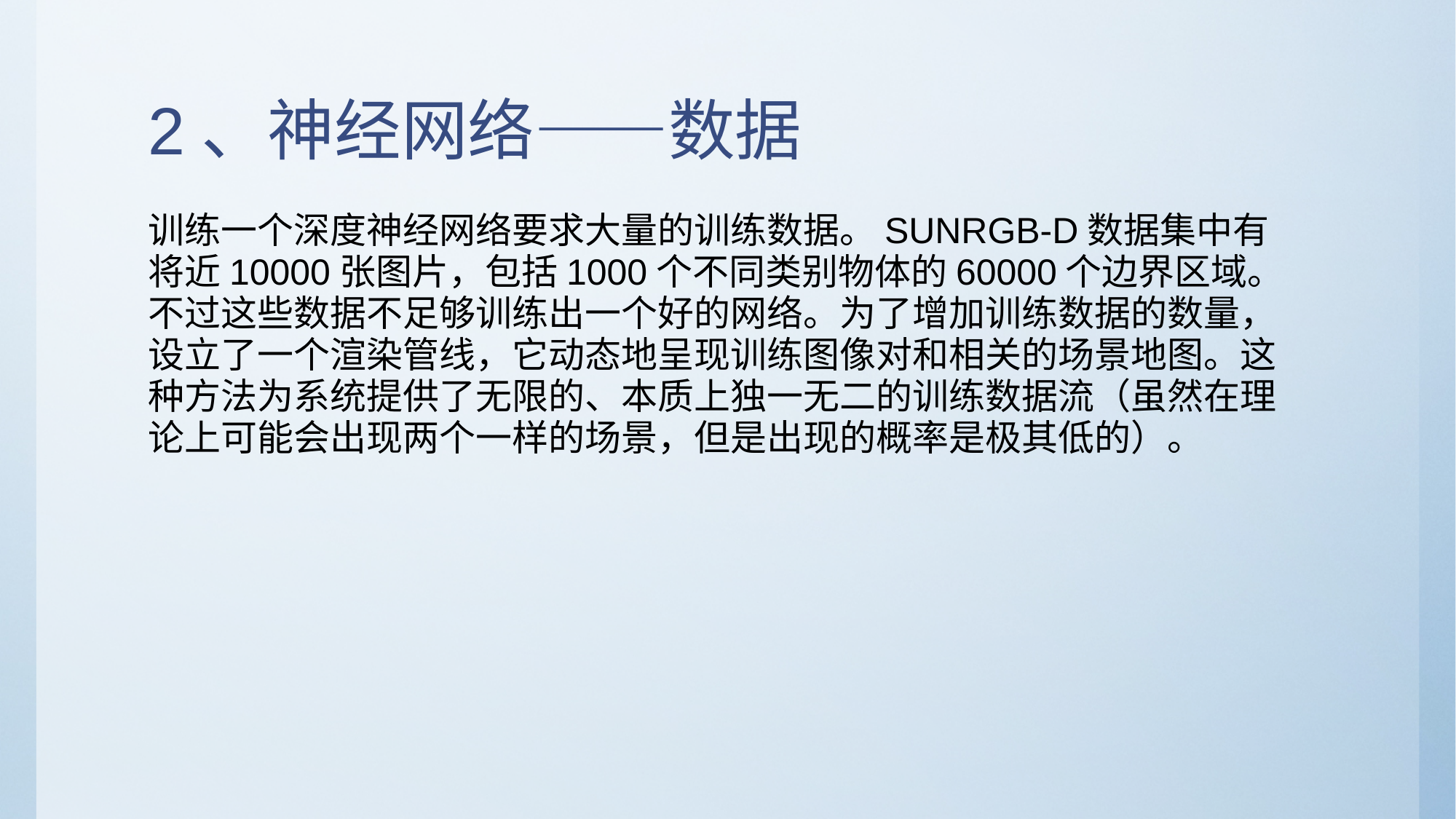

# 2、神经网络——数据
训练一个深度神经网络要求大量的训练数据。SUNRGB-D数据集中有将近10000张图片，包括1000个不同类别物体的60000个边界区域。不过这些数据不足够训练出一个好的网络。为了增加训练数据的数量，设立了一个渲染管线，它动态地呈现训练图像对和相关的场景地图。这种方法为系统提供了无限的、本质上独一无二的训练数据流（虽然在理论上可能会出现两个一样的场景，但是出现的概率是极其低的）。